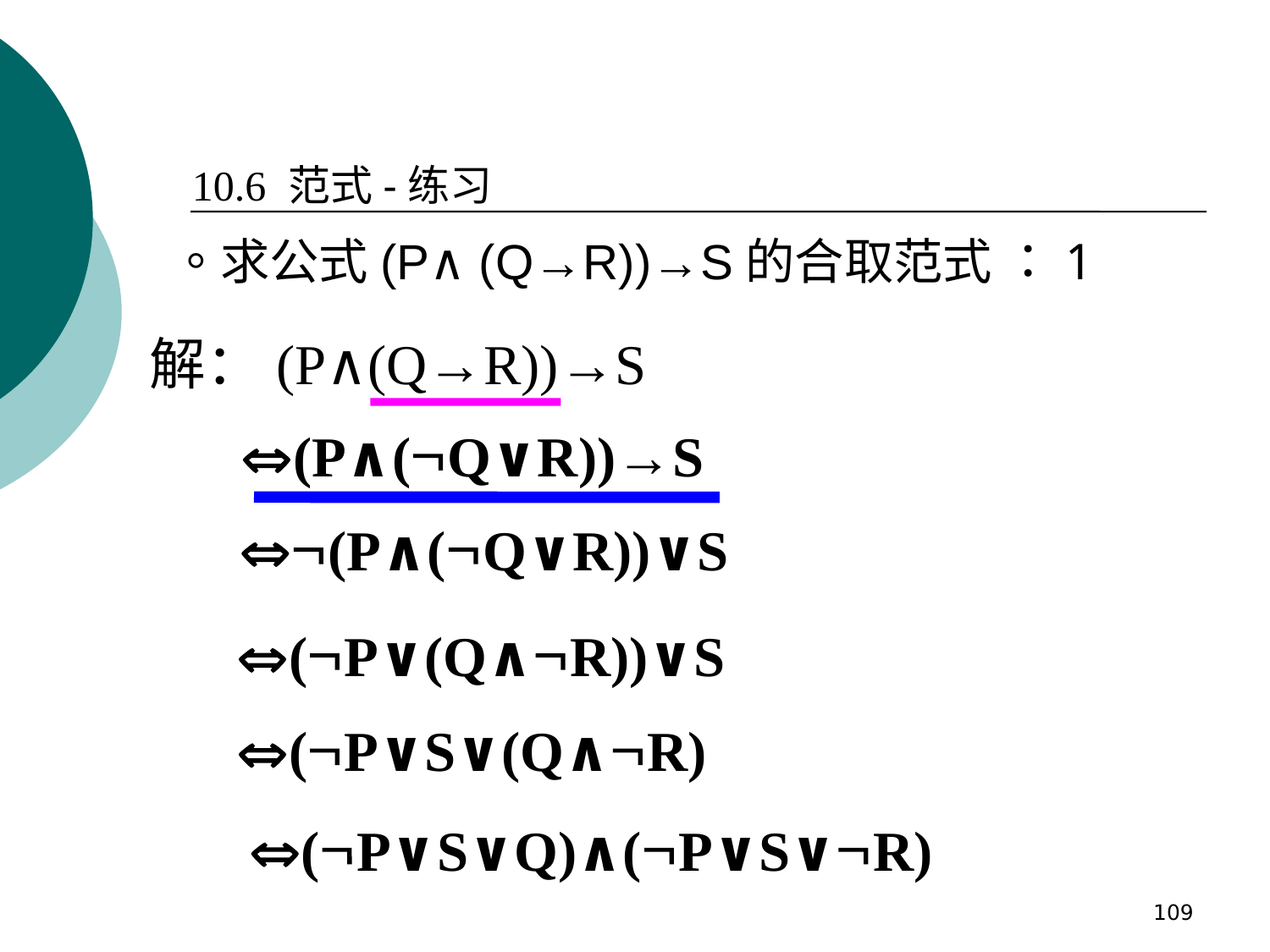

10.6 范式-练习
1：求公式(P∧(Q→R))→S的合取范式。
解：(P∧(Q→R))→S

⇔(P∧(¬Q∨R))→S

⇔¬(P∧(¬Q∨R))∨S
⇔(¬P∨(Q∧¬R))∨S
⇔(¬P∨S∨(Q∧¬R)
⇔(¬P∨S∨Q)∧(¬P∨S∨¬R)
109